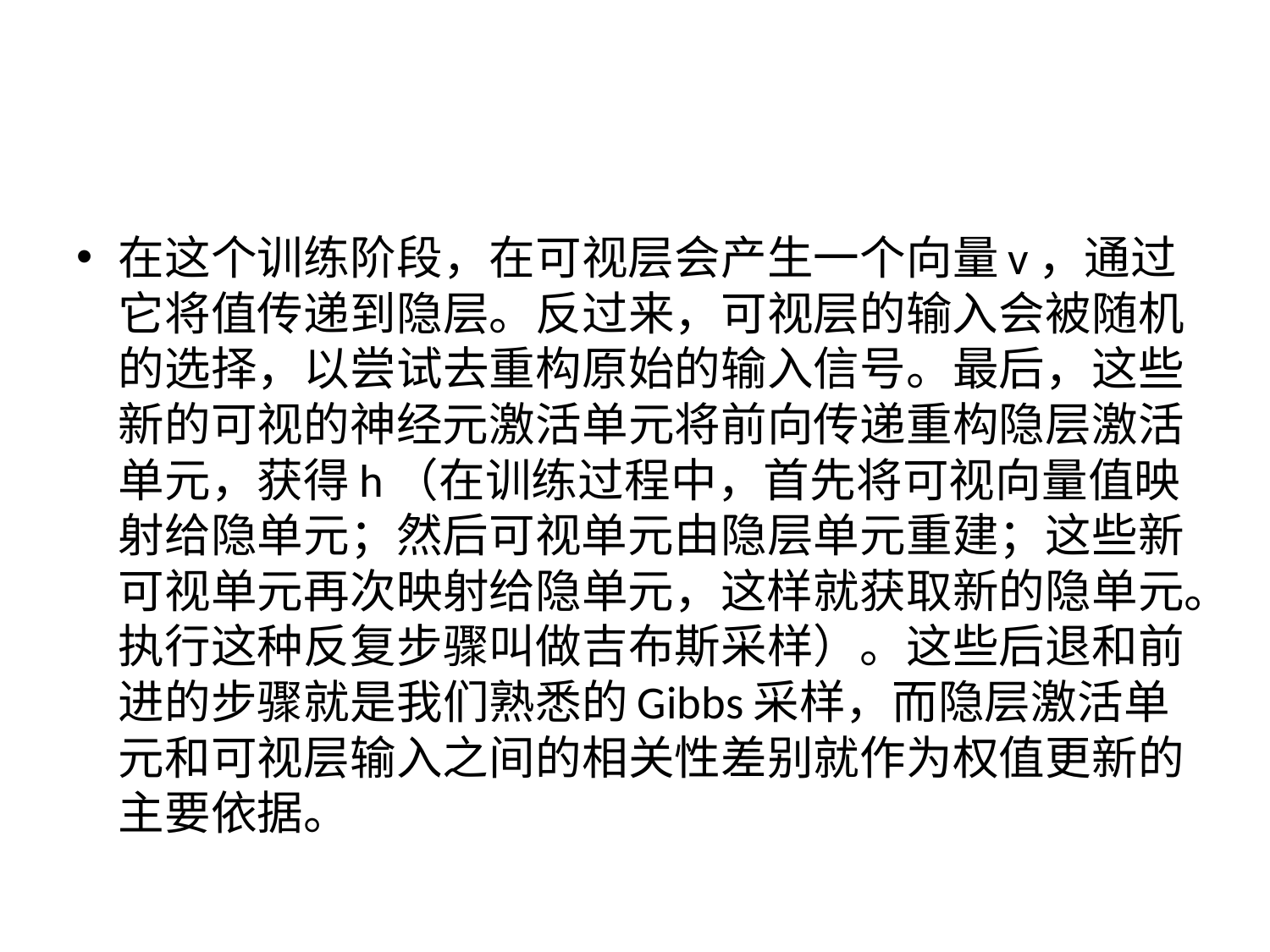

#
在这个训练阶段，在可视层会产生一个向量v，通过它将值传递到隐层。反过来，可视层的输入会被随机的选择，以尝试去重构原始的输入信号。最后，这些新的可视的神经元激活单元将前向传递重构隐层激活单元，获得h（在训练过程中，首先将可视向量值映射给隐单元；然后可视单元由隐层单元重建；这些新可视单元再次映射给隐单元，这样就获取新的隐单元。执行这种反复步骤叫做吉布斯采样）。这些后退和前进的步骤就是我们熟悉的Gibbs采样，而隐层激活单元和可视层输入之间的相关性差别就作为权值更新的主要依据。